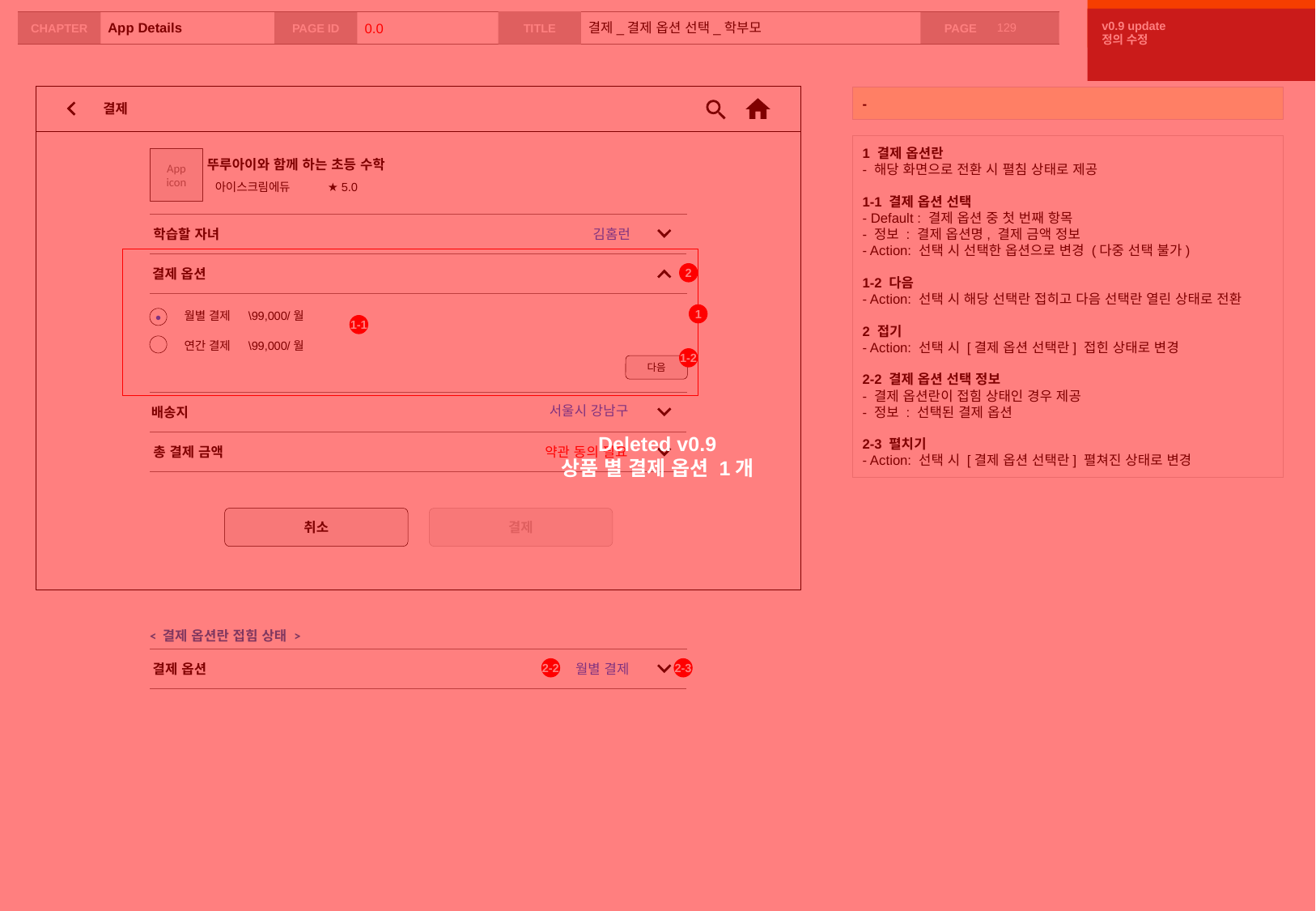

Deleted v0.9
상품 별 결제 옵션 1개
v0.8 update
한 페이지로 화면 수정
v0.9 update
정의 수정

# App Details
0.0
결제_결제 옵션 선택_학부모

결제
-

1 결제 옵션란
- 해당 화면으로 전환 시 펼침 상태로 제공

1-1 결제 옵션 선택
- Default : 결제 옵션 중 첫 번째 항목
- 정보 : 결제 옵션명, 결제 금액 정보
- Action: 선택 시 선택한 옵션으로 변경 (다중 선택 불가)
1-2 다음
- Action: 선택 시 해당 선택란 접히고 다음 선택란 열린 상태로 전환

2 접기
- Action: 선택 시 [결제 옵션 선택란] 접힌 상태로 변경

2-2 결제 옵션 선택 정보
- 결제 옵션란이 접힘 상태인 경우 제공
- 정보 : 선택된 결제 옵션

2-3 펼치기
- Action: 선택 시 [결제 옵션 선택란] 펼쳐진 상태로 변경
App
icon
뚜루아이와 함께 하는 초등 수학
아이스크림에듀
★ 5.0
학습할 자녀
김홈런

2
결제 옵션

1
●
월별 결제
\99,000/월
1-1

연간 결제
\99,000/월
1-2
다음
서울시 강남구
배송지

총 결제 금액

약관 동의 필요
취소
결제
< 결제 옵션란 접힘 상태 >
2-2
2-3
월별 결제
결제 옵션